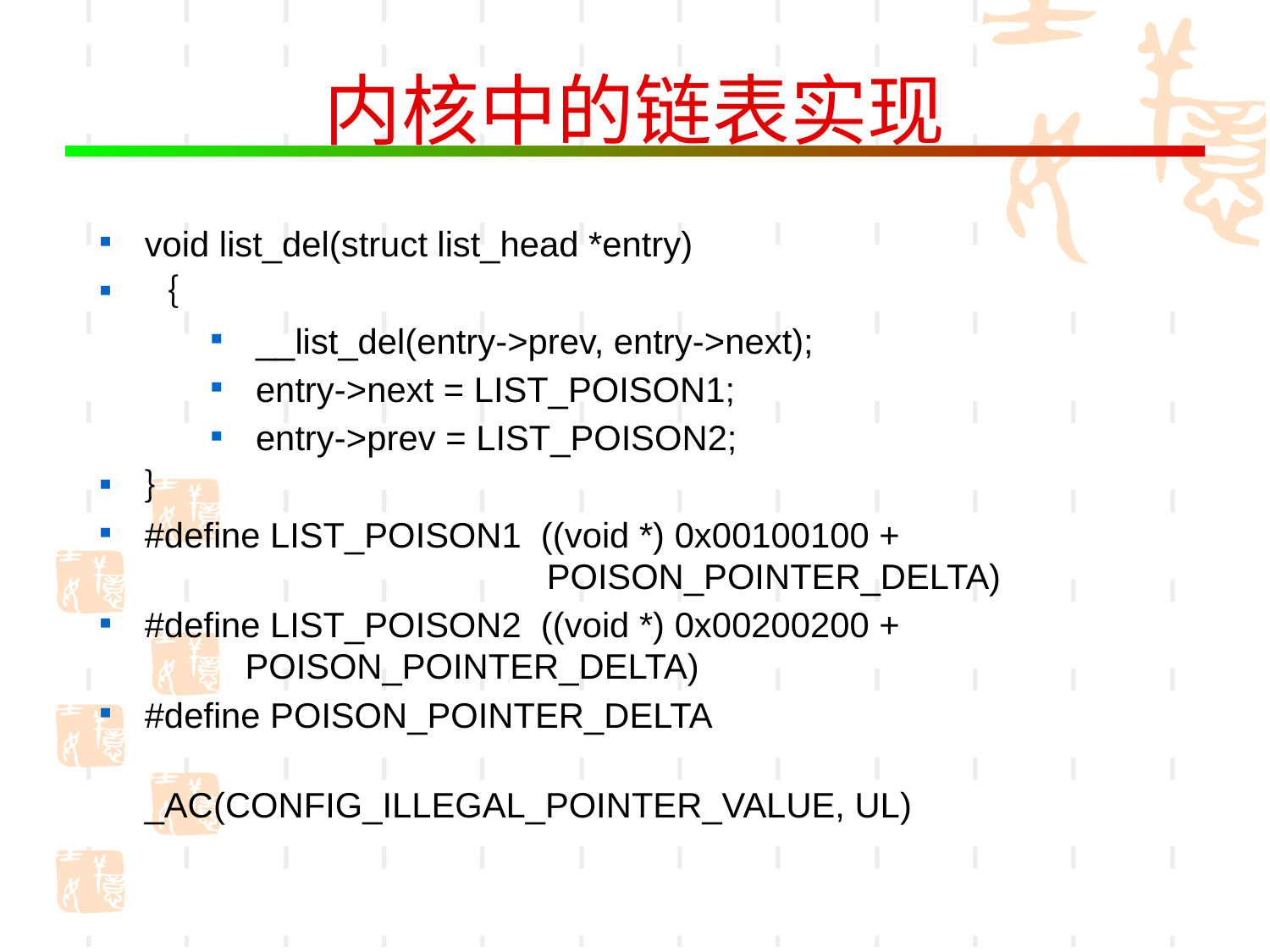

# 内核中的链表实现
void list_del(struct list_head *entry)
｛
__list_del(entry->prev, entry->next);
entry->next = LIST_POISON1;
entry->prev = LIST_POISON2;
｝
#define LIST_POISON1  ((void *) 0x00100100 + 			  				POISON_POINTER_DELTA)
#define LIST_POISON2  ((void *) 0x00200200 + 				POISON_POINTER_DELTA)
#define POISON_POINTER_DELTA
				_AC(CONFIG_ILLEGAL_POINTER_VALUE, UL)